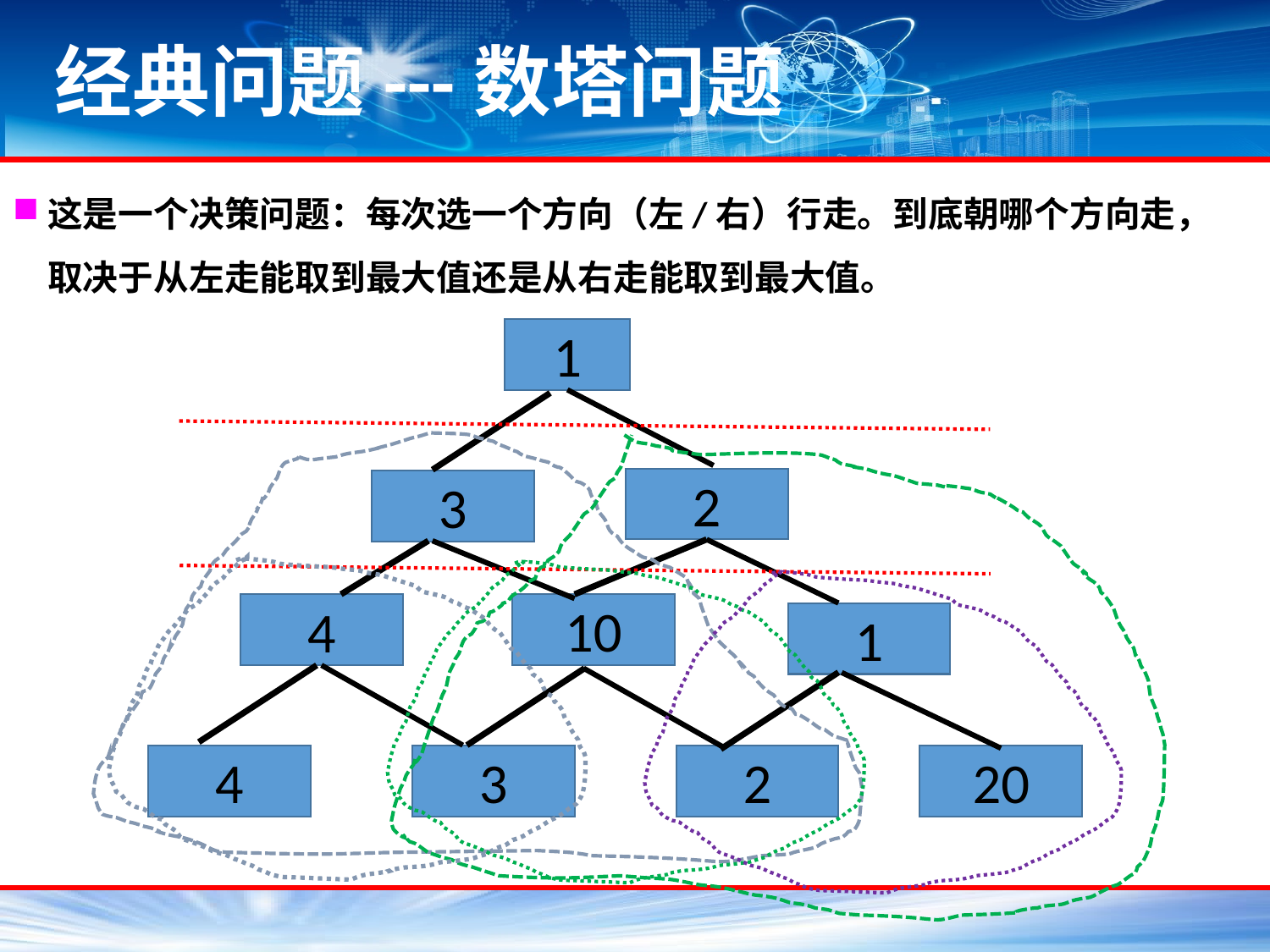

# 经典问题---数塔问题
这是一个决策问题：每次选一个方向（左/右）行走。到底朝哪个方向走，取决于从左走能取到最大值还是从右走能取到最大值。
1
2
3
10
4
1
4
3
2
20